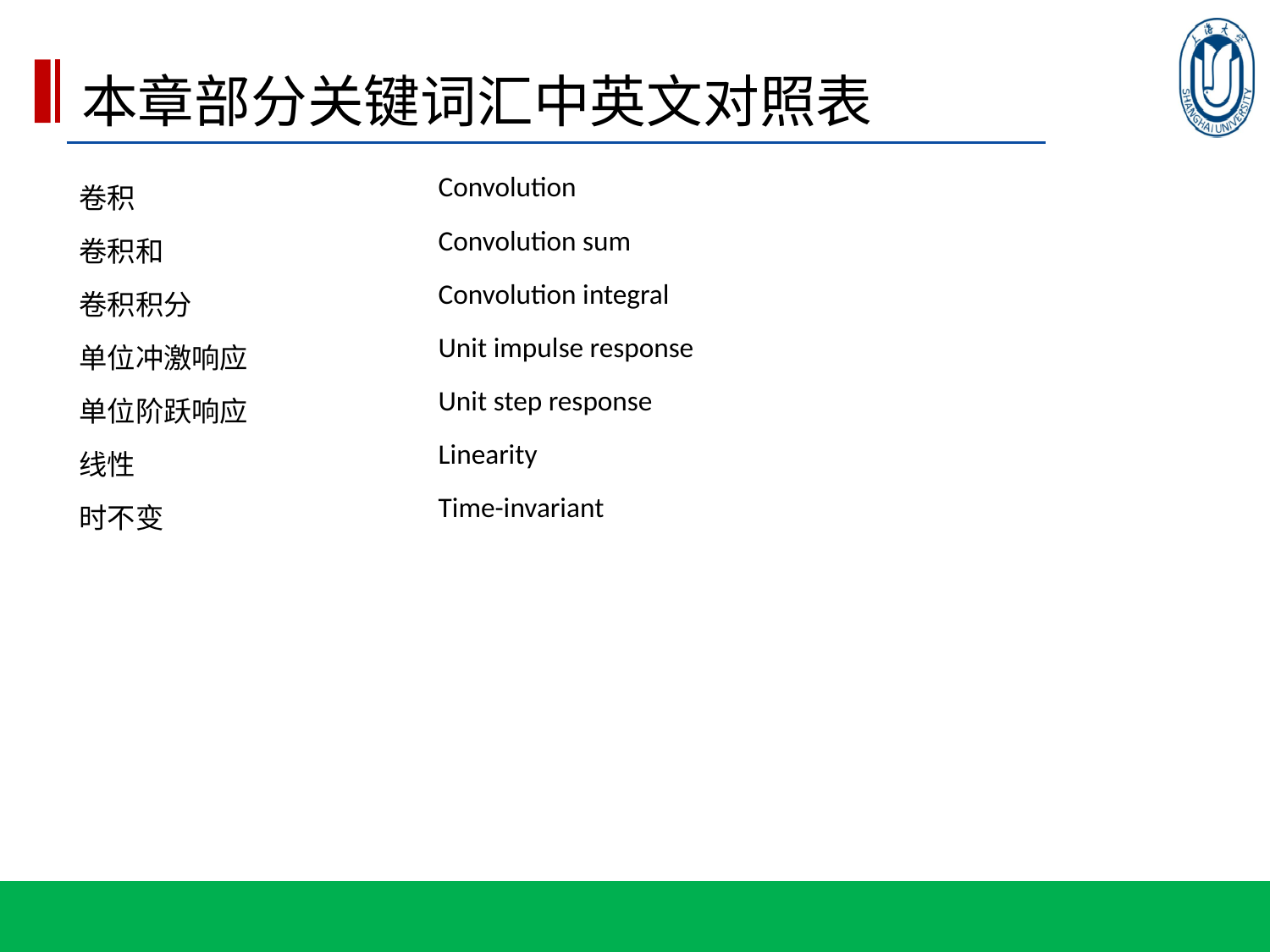

# 本章部分关键词汇中英文对照表
| 卷积 | Convolution |
| --- | --- |
| 卷积和 | Convolution sum |
| 卷积积分 | Convolution integral |
| 单位冲激响应 | Unit impulse response |
| 单位阶跃响应 | Unit step response |
| 线性 | Linearity |
| 时不变 | Time-invariant |